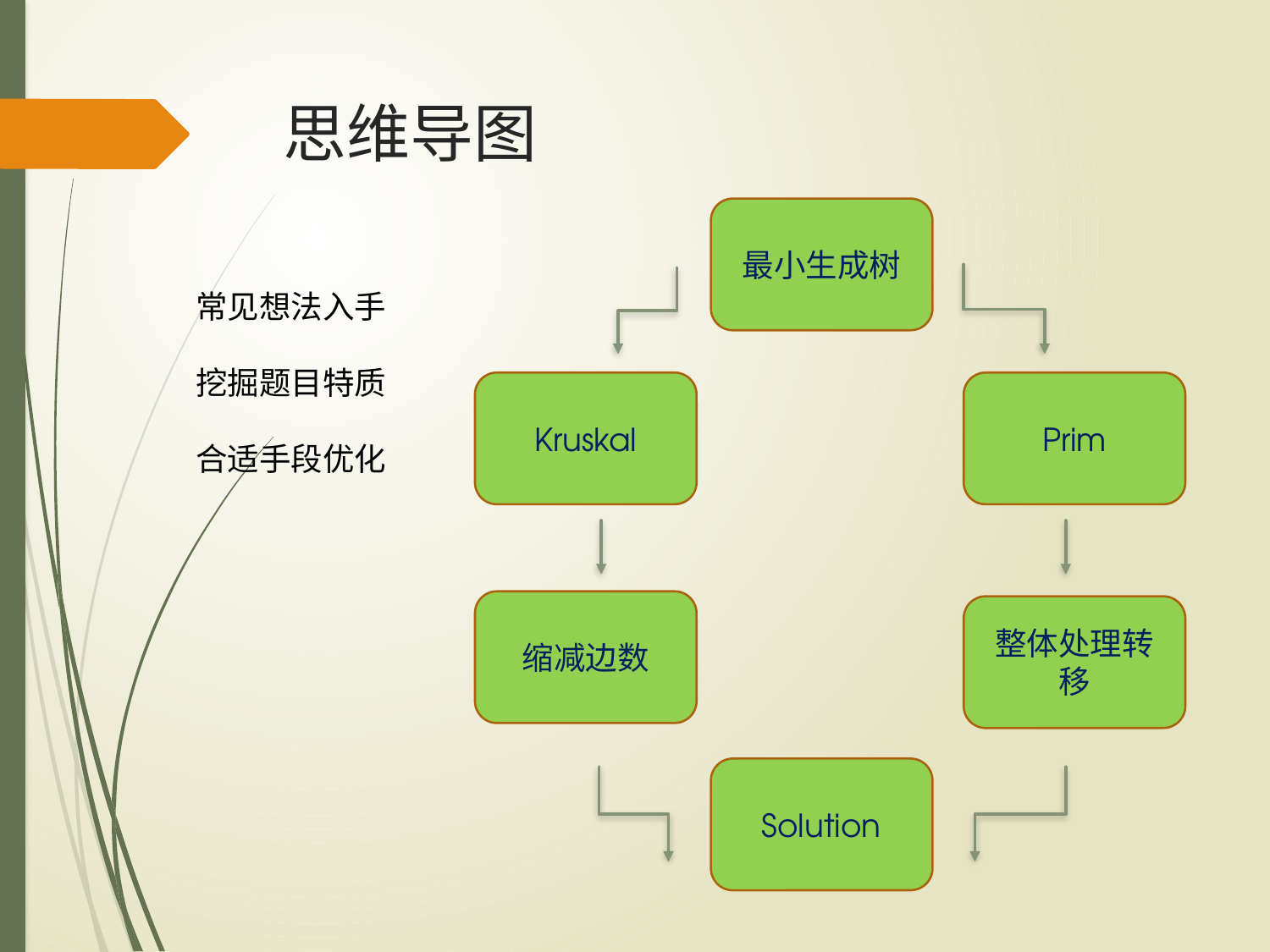

# 思维导图
最小生成树
常见想法入手

挖掘题目特质

合适手段优化

Kruskal
Prim
缩减边数
整体处理转移
Solution